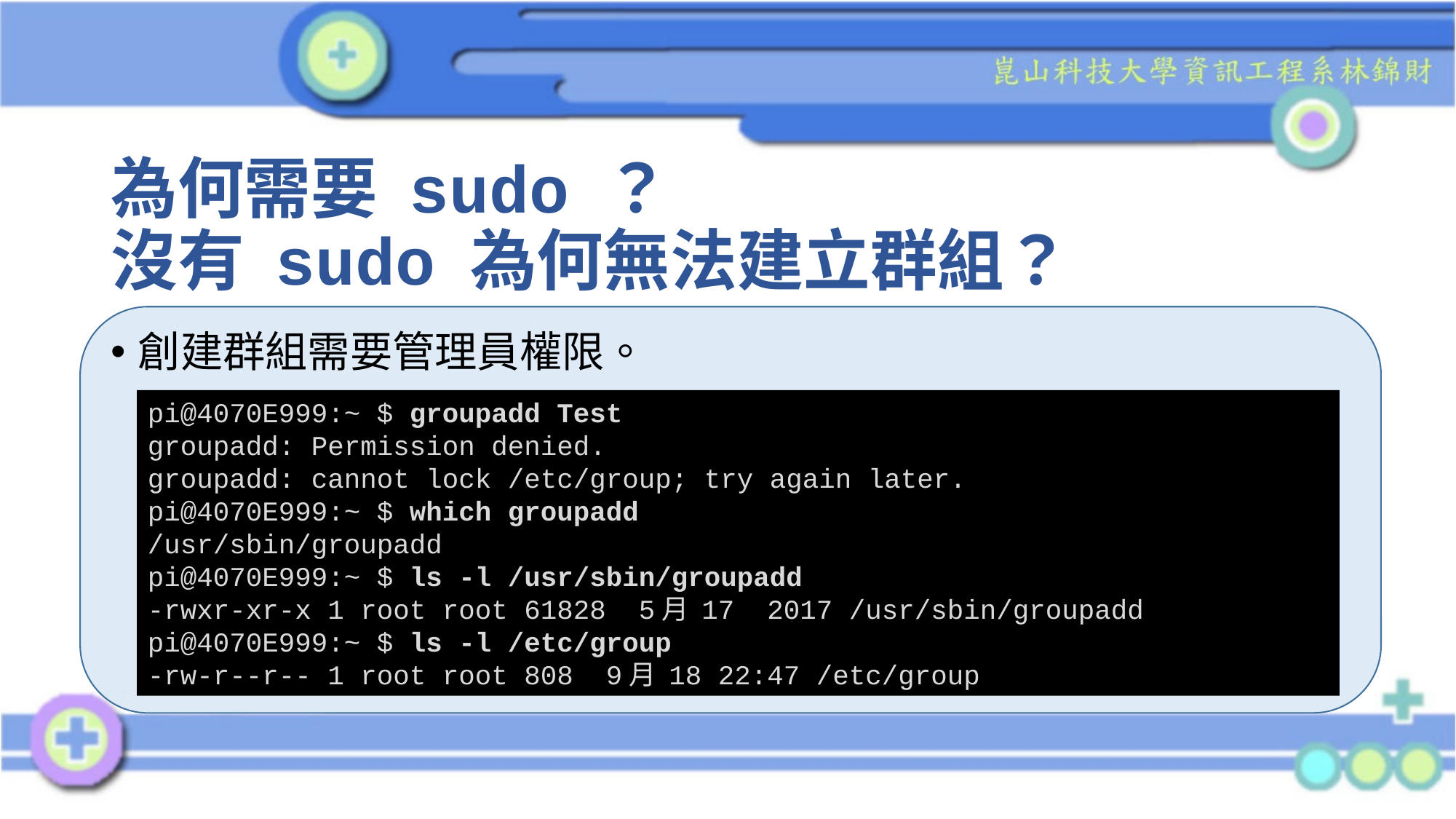

# 為何需要 sudo ？ 沒有 sudo 為何無法建立群組？

創建群組需要管理員權限。
pi@4070E999:~ $ groupadd Test
groupadd: Permission denied.
groupadd: cannot lock /etc/group; try again later.
pi@4070E999:~ $ which groupadd
/usr/sbin/groupadd
pi@4070E999:~ $ ls -l /usr/sbin/groupadd
-rwxr-xr-x 1 root root 61828  5月 17  2017 /usr/sbin/groupadd
pi@4070E999:~ $ ls -l /etc/group
-rw-r--r-- 1 root root 808  9月 18 22:47 /etc/group